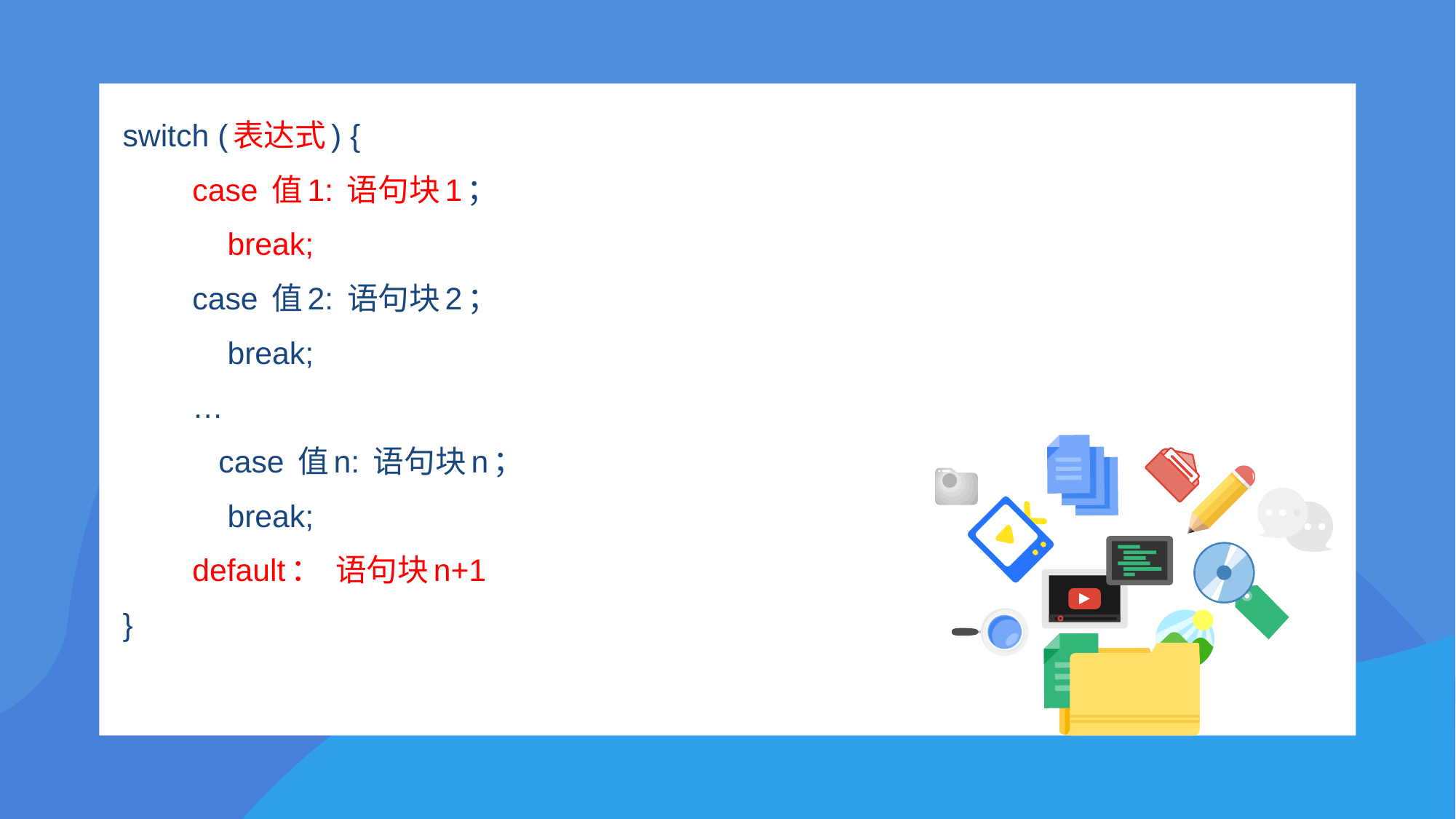

switch (表达式) {
	case 值1: 语句块1；
		    break;
	case 值2: 语句块2；
		    break;
		…
           case 值n: 语句块n；
  		    break;
	default：  语句块n+1
}